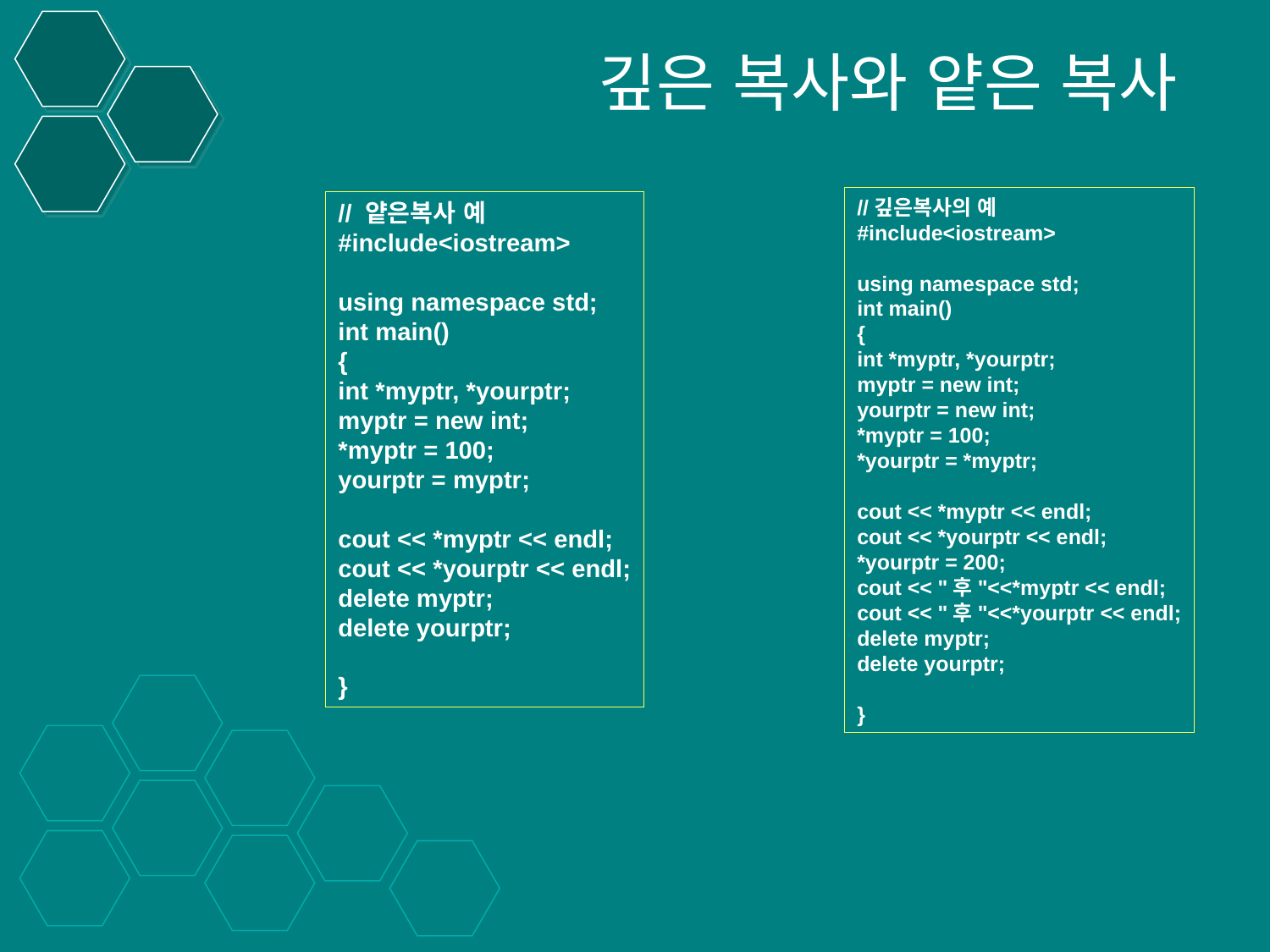

깊은 복사와 얕은 복사
//깊은복사의 예
#include<iostream>

using namespace std;
int main()
{
int *myptr, *yourptr;
myptr = new int;
yourptr = new int;
*myptr = 100;
*yourptr = *myptr;

cout << *myptr << endl;
cout << *yourptr << endl;
*yourptr = 200;
cout << "후"<<*myptr << endl;
cout << "후"<<*yourptr << endl;
delete myptr;
delete yourptr;

}
// 얕은복사 예
#include<iostream>

using namespace std;
int main()
{
int *myptr, *yourptr;
myptr = new int;
*myptr = 100;
yourptr = myptr;

cout << *myptr << endl;
cout << *yourptr << endl;
delete myptr;
delete yourptr;

}